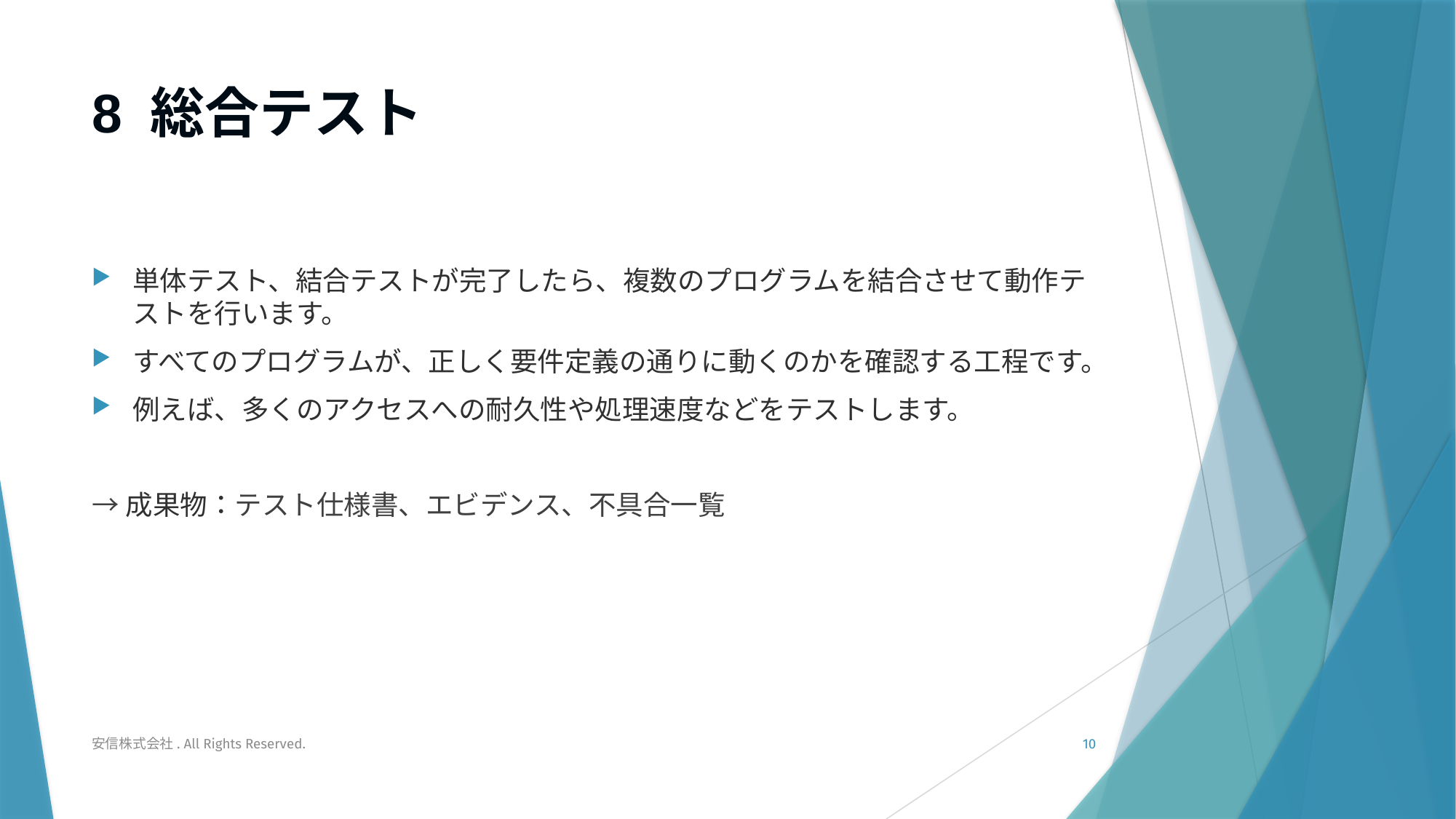

# 8 総合テスト
単体テスト、結合テストが完了したら、複数のプログラムを結合させて動作テストを行います。
すべてのプログラムが、正しく要件定義の通りに動くのかを確認する工程です。
例えば、多くのアクセスへの耐久性や処理速度などをテストします。

→成果物：テスト仕様書、エビデンス、不具合一覧

安信株式会社. All Rights Reserved.
10